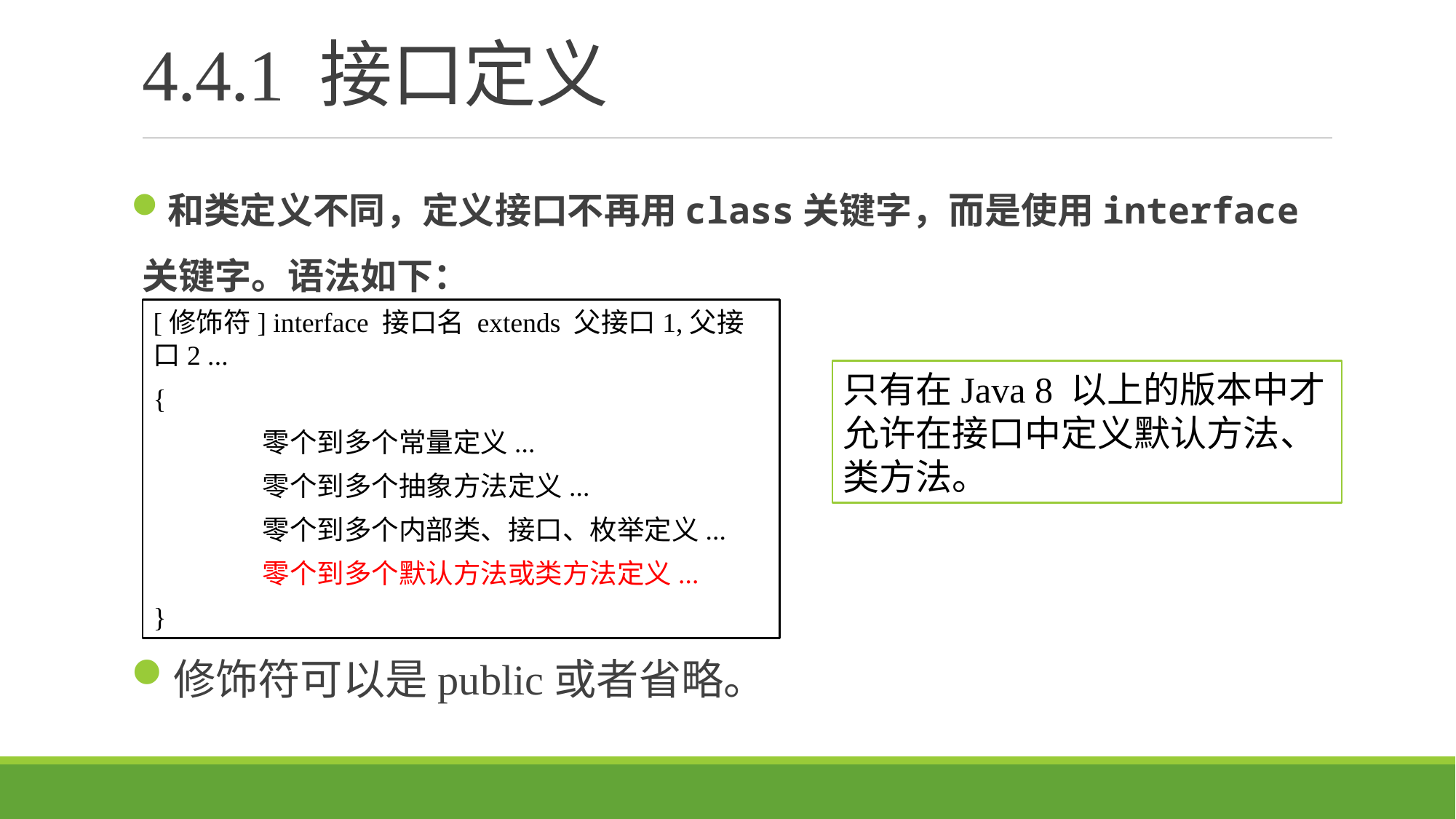

# 4.4.1 接口定义
和类定义不同，定义接口不再用class关键字，而是使用interface关键字。语法如下：

[修饰符] interface 接口名 extends 父接口1,父接口2 ...
{
	零个到多个常量定义...
	零个到多个抽象方法定义...
	零个到多个内部类、接口、枚举定义...
	零个到多个默认方法或类方法定义...
}
只有在Java 8 以上的版本中才允许在接口中定义默认方法、类方法。
修饰符可以是public或者省略。